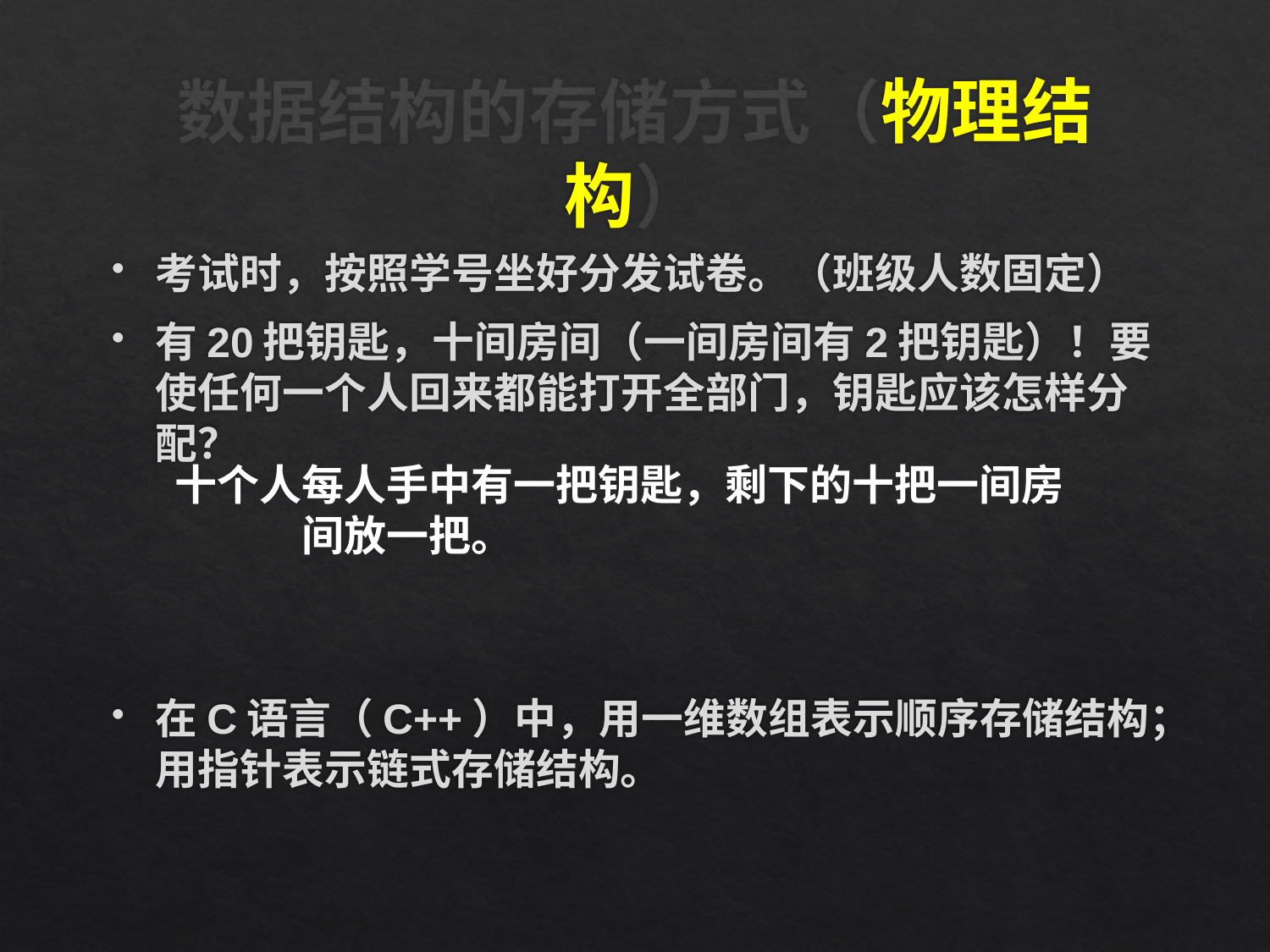

# 数据结构的存储方式（物理结构）
考试时，按照学号坐好分发试卷。（班级人数固定）
有20把钥匙，十间房间（一间房间有2把钥匙）！要使任何一个人回来都能打开全部门，钥匙应该怎样分配？

在C语言（C++）中，用一维数组表示顺序存储结构；用指针表示链式存储结构。

十个人每人手中有一把钥匙，剩下的十把一间房	间放一把。